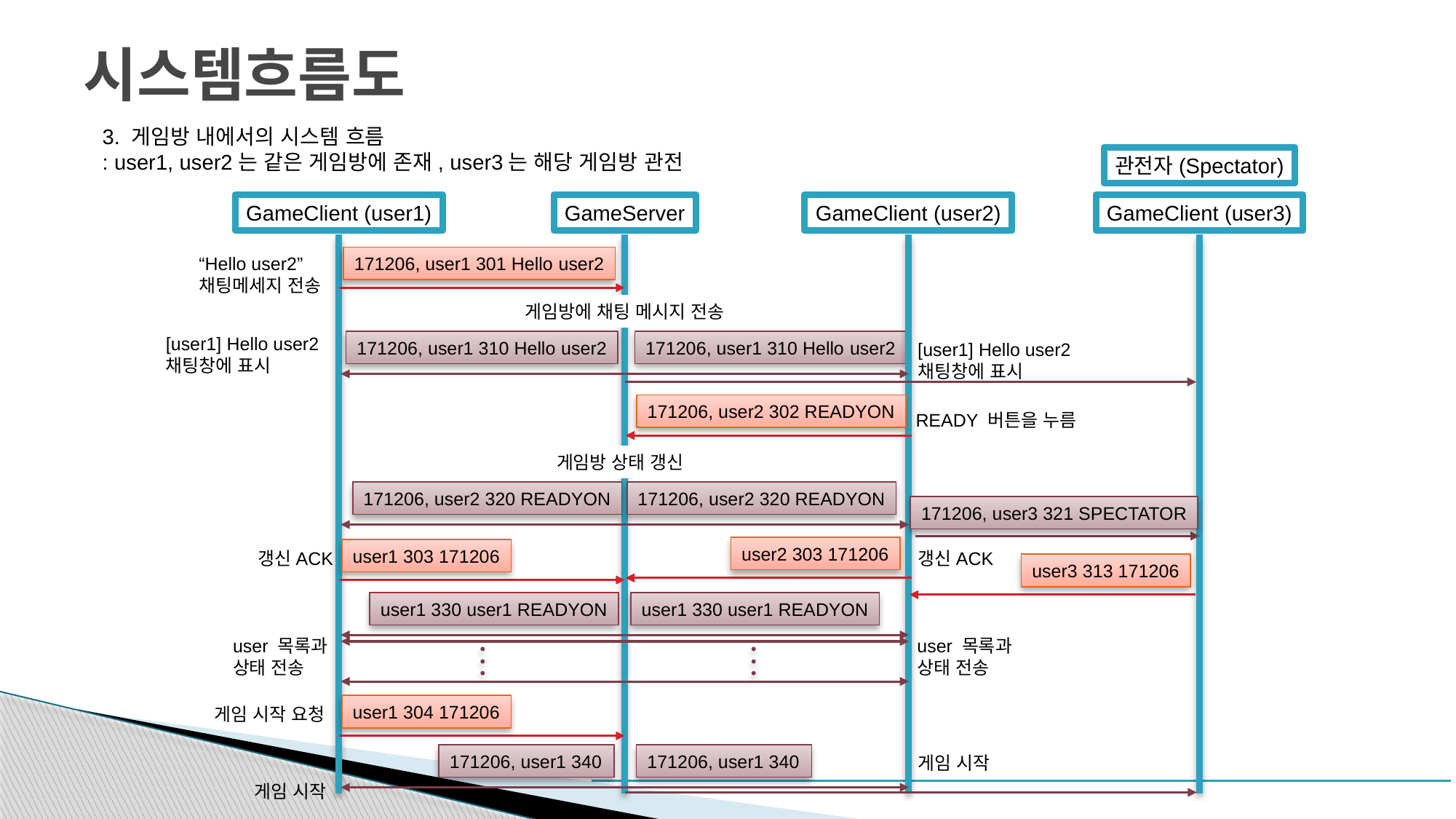

# 시스템흐름도
3. 게임방 내에서의 시스템 흐름
: user1, user2는 같은 게임방에 존재, user3는 해당 게임방 관전
관전자(Spectator)
GameClient (user1)
GameClient (user2)
GameClient (user3)
GameServer
“Hello user2”
채팅메세지 전송
171206, user1 301 Hello user2
게임방에 채팅 메시지 전송
[user1] Hello user2
채팅창에 표시
171206, user1 310 Hello user2
171206, user1 310 Hello user2
[user1] Hello user2
채팅창에 표시
171206, user2 302 READYON
READY 버튼을 누름
게임방 상태 갱신
171206, user2 320 READYON
171206, user2 320 READYON
user2 303 171206
user1 303 171206
갱신ACK
갱신ACK
user1 330 user1 READYON
user1 330 user1 READYON
user 목록과
상태 전송
user 목록과
상태 전송

user1 304 171206
게임 시작 요청
171206, user1 340
171206, user1 340
게임 시작
게임 시작
171206, user3 321 SPECTATOR
user3 313 171206